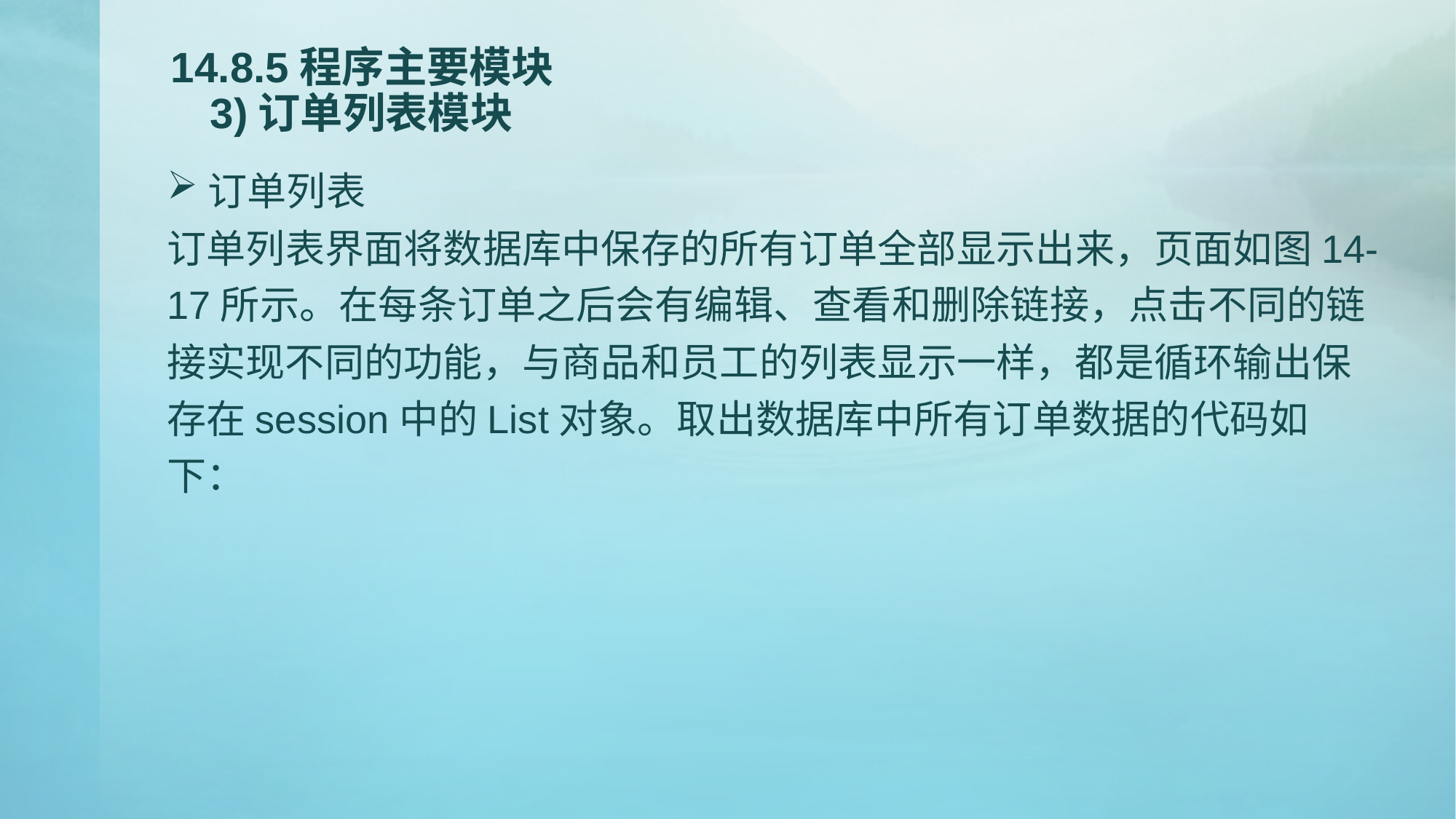

# 14.8.5程序主要模块 3)订单列表模块
订单列表
订单列表界面将数据库中保存的所有订单全部显示出来，页面如图14-17所示。在每条订单之后会有编辑、查看和删除链接，点击不同的链接实现不同的功能，与商品和员工的列表显示一样，都是循环输出保存在session中的List对象。取出数据库中所有订单数据的代码如下：